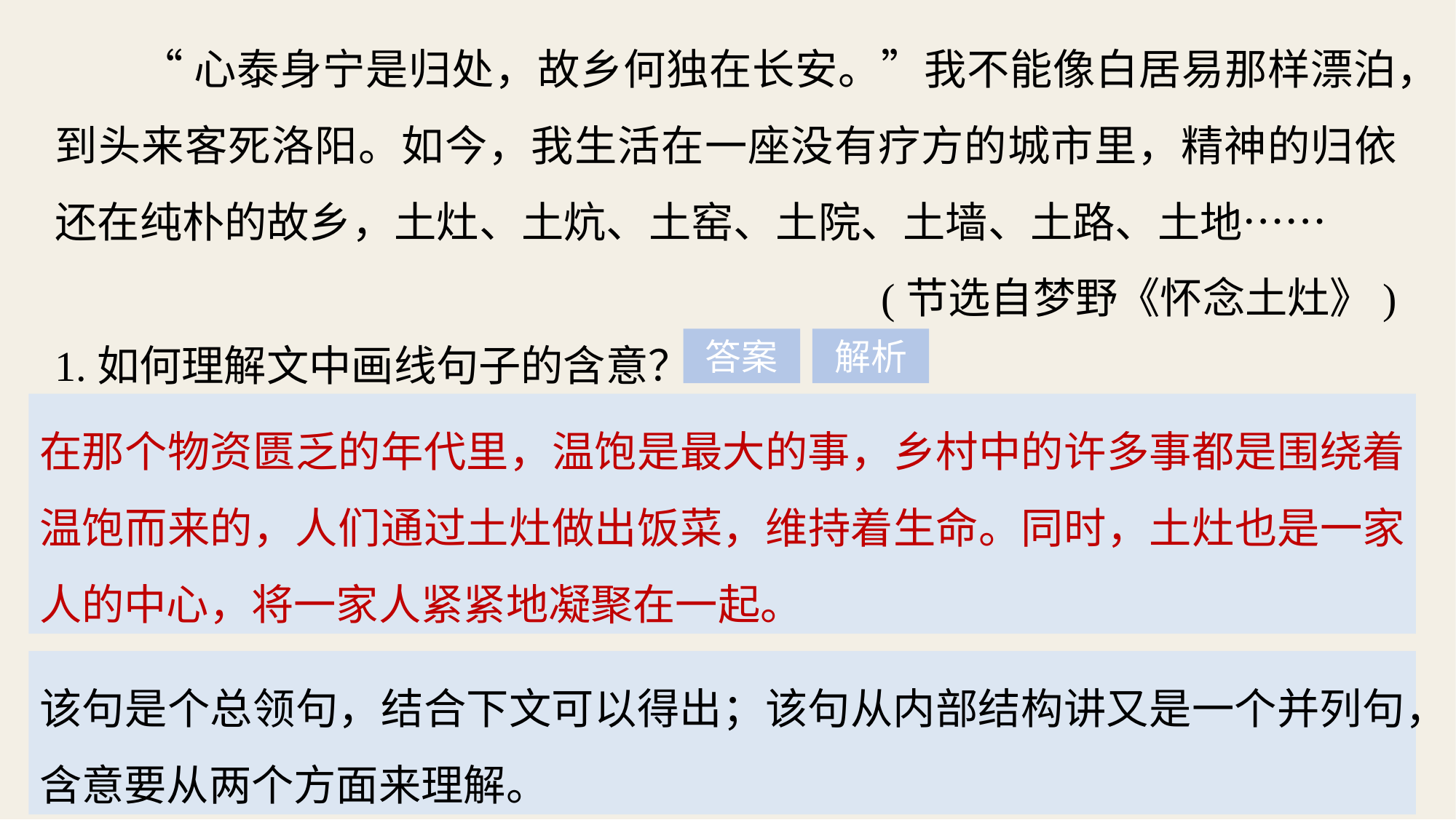

“心泰身宁是归处，故乡何独在长安。”我不能像白居易那样漂泊，到头来客死洛阳。如今，我生活在一座没有疗方的城市里，精神的归依还在纯朴的故乡，土灶、土炕、土窑、土院、土墙、土路、土地……
(节选自梦野《怀念土灶》)
1.如何理解文中画线句子的含意？
答案
解析
在那个物资匮乏的年代里，温饱是最大的事，乡村中的许多事都是围绕着温饱而来的，人们通过土灶做出饭菜，维持着生命。同时，土灶也是一家人的中心，将一家人紧紧地凝聚在一起。
该句是个总领句，结合下文可以得出；该句从内部结构讲又是一个并列句，含意要从两个方面来理解。